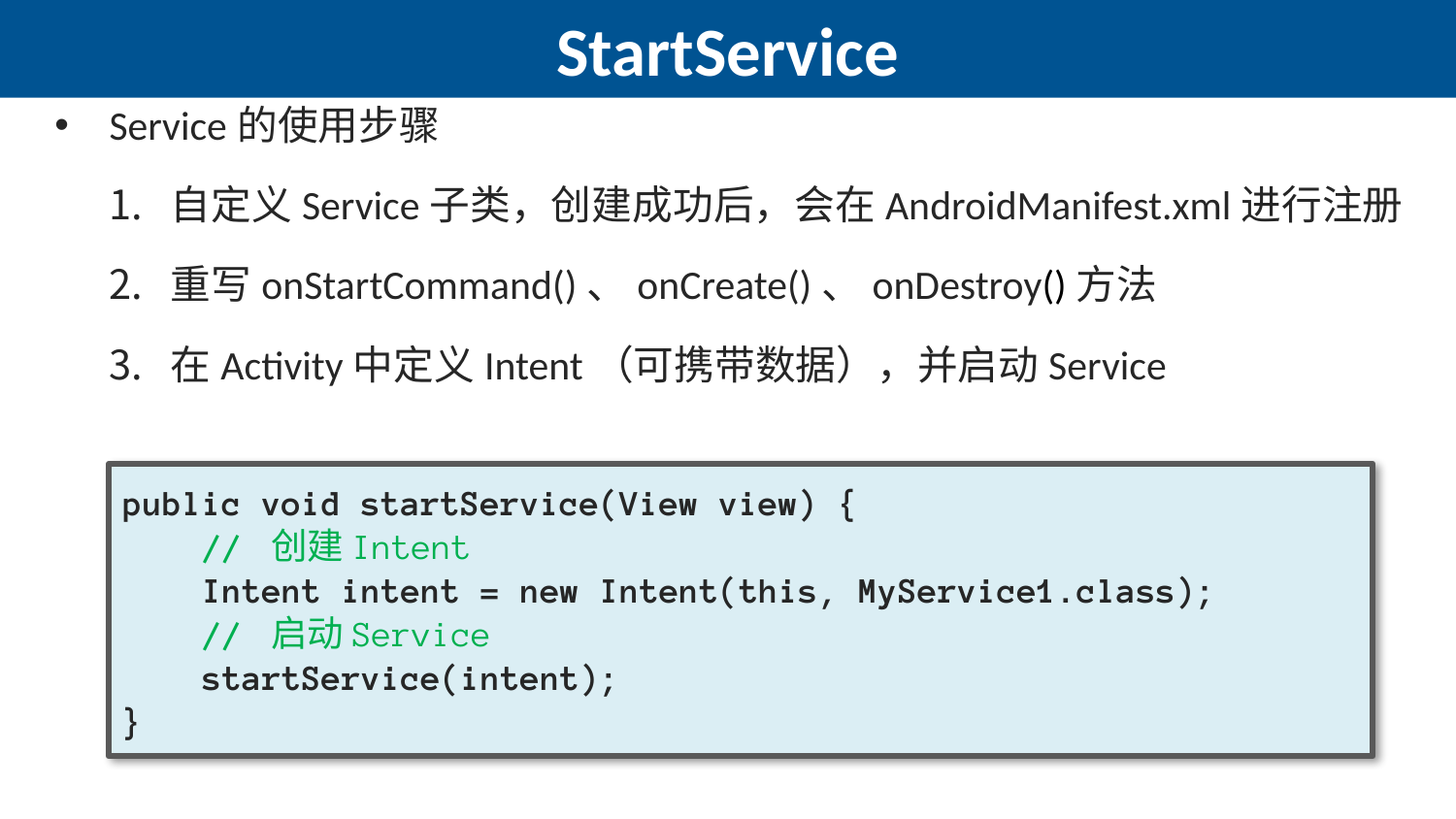

# StartService
Service的使用步骤
自定义Service子类，创建成功后，会在AndroidManifest.xml进行注册
重写onStartCommand()、onCreate()、onDestroy()方法
在Activity中定义Intent（可携带数据），并启动Service
public void startService(View view) {
    // 创建Intent
    Intent intent = new Intent(this, MyService1.class);
    // 启动Service
    startService(intent);
}